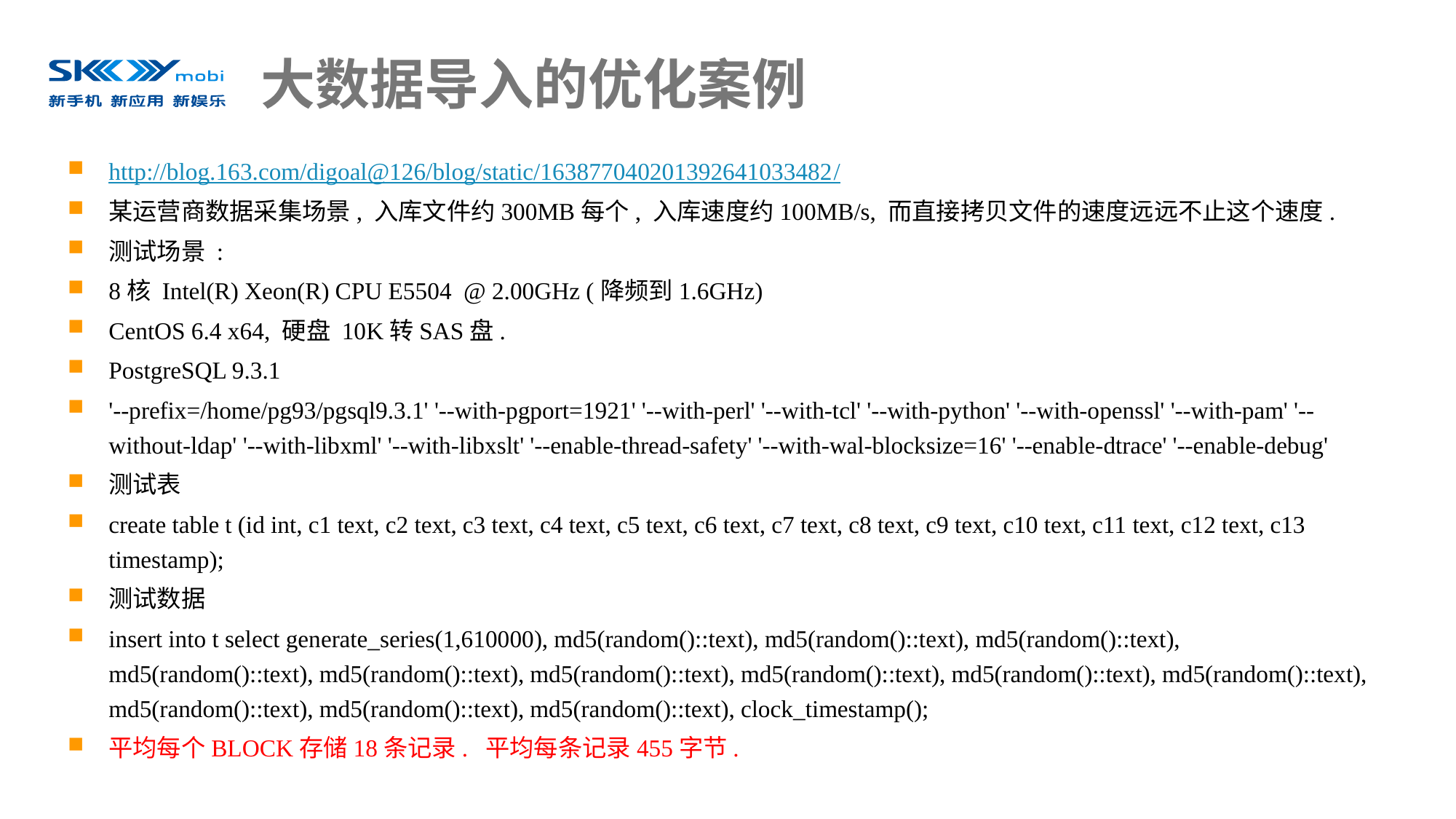

# 大数据导入的优化案例
http://blog.163.com/digoal@126/blog/static/163877040201392641033482/
某运营商数据采集场景, 入库文件约300MB每个, 入库速度约100MB/s, 而直接拷贝文件的速度远远不止这个速度.
测试场景 :
8核 Intel(R) Xeon(R) CPU E5504  @ 2.00GHz (降频到1.6GHz)
CentOS 6.4 x64, 硬盘 10K转SAS盘.
PostgreSQL 9.3.1
'--prefix=/home/pg93/pgsql9.3.1' '--with-pgport=1921' '--with-perl' '--with-tcl' '--with-python' '--with-openssl' '--with-pam' '--without-ldap' '--with-libxml' '--with-libxslt' '--enable-thread-safety' '--with-wal-blocksize=16' '--enable-dtrace' '--enable-debug'
测试表
create table t (id int, c1 text, c2 text, c3 text, c4 text, c5 text, c6 text, c7 text, c8 text, c9 text, c10 text, c11 text, c12 text, c13 timestamp);
测试数据
insert into t select generate_series(1,610000), md5(random()::text), md5(random()::text), md5(random()::text), md5(random()::text), md5(random()::text), md5(random()::text), md5(random()::text), md5(random()::text), md5(random()::text), md5(random()::text), md5(random()::text), md5(random()::text), clock_timestamp();
平均每个BLOCK存储18条记录.  平均每条记录455字节.